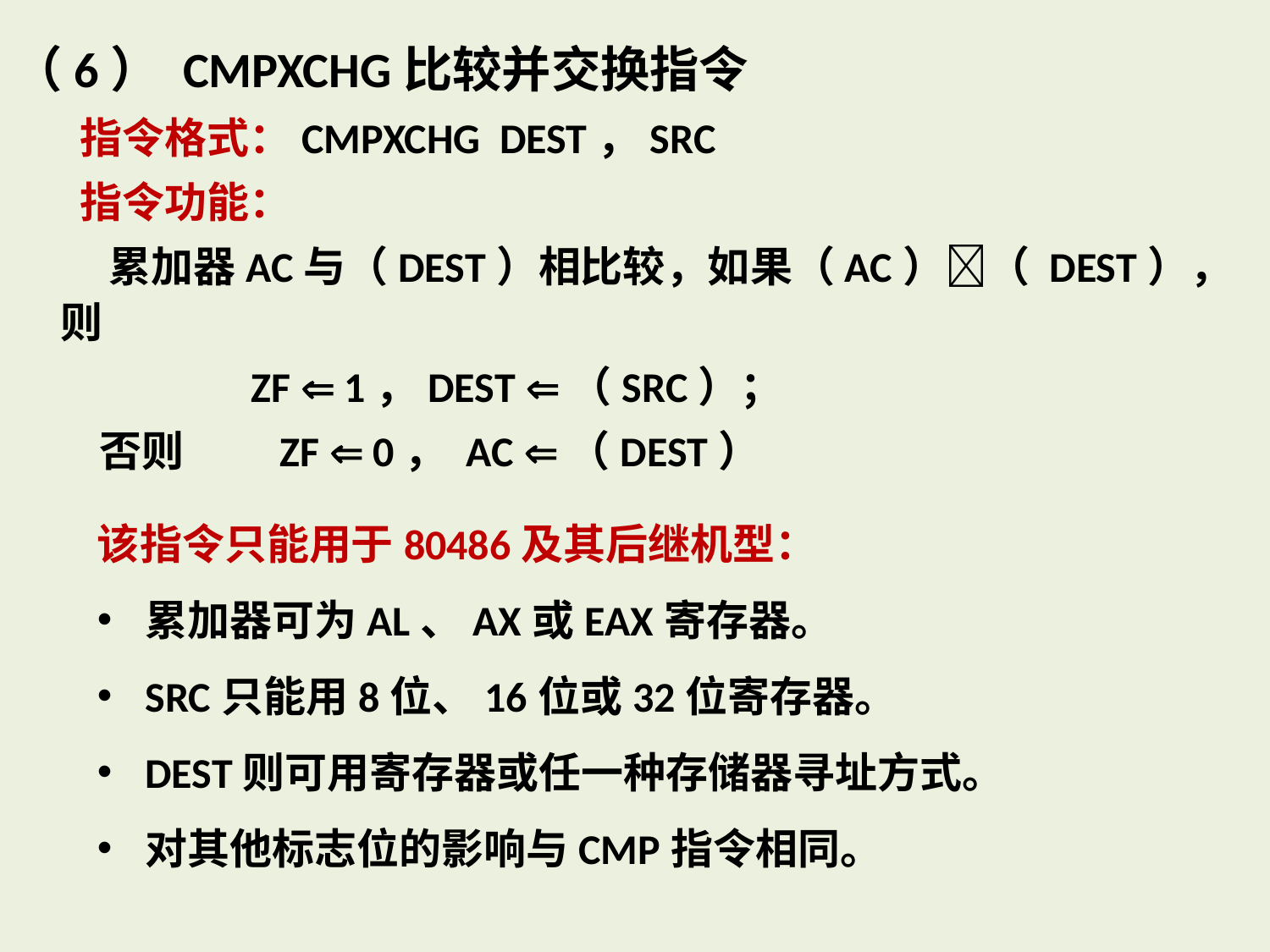

（6） CMPXCHG比较并交换指令
      指令格式：CMPXCHG  DEST，SRC
      指令功能：
         累加器AC与（DEST）相比较，如果（AC）=（ DEST），则
                         ZF ⇐ 1，DEST ⇐（SRC）；
        否则         ZF ⇐ 0， AC ⇐（DEST）

该指令只能用于80486及其后继机型：
累加器可为AL、AX或EAX寄存器。
SRC只能用8位、16位或32位寄存器。
DEST则可用寄存器或任一种存储器寻址方式。
对其他标志位的影响与CMP指令相同。
150